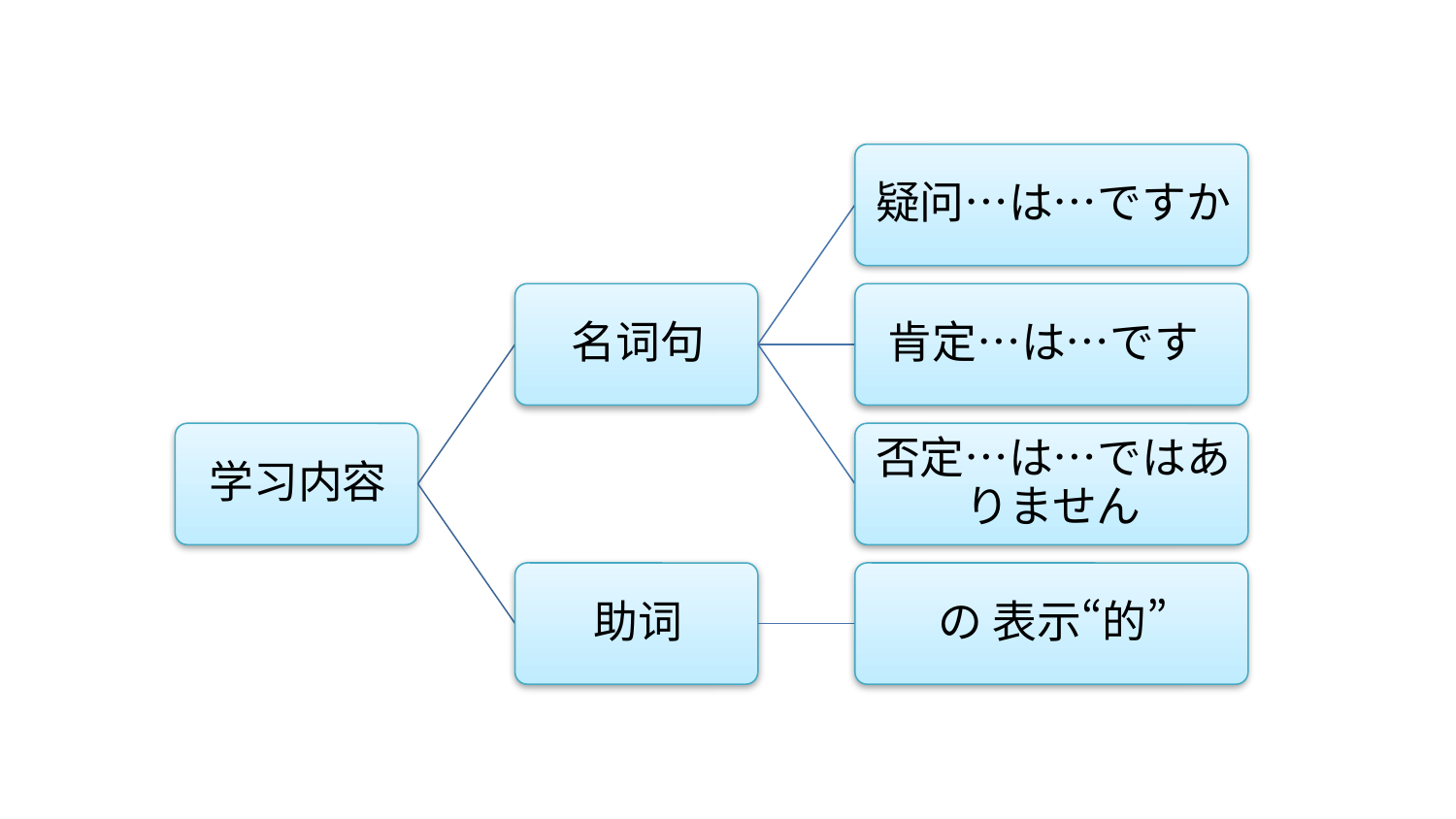

#
1.1.10十、感叹词
学习内容

名词句

疑问…は…ですか

肯定…は…です

否定…は…ではありません

助词

の 表示“的”